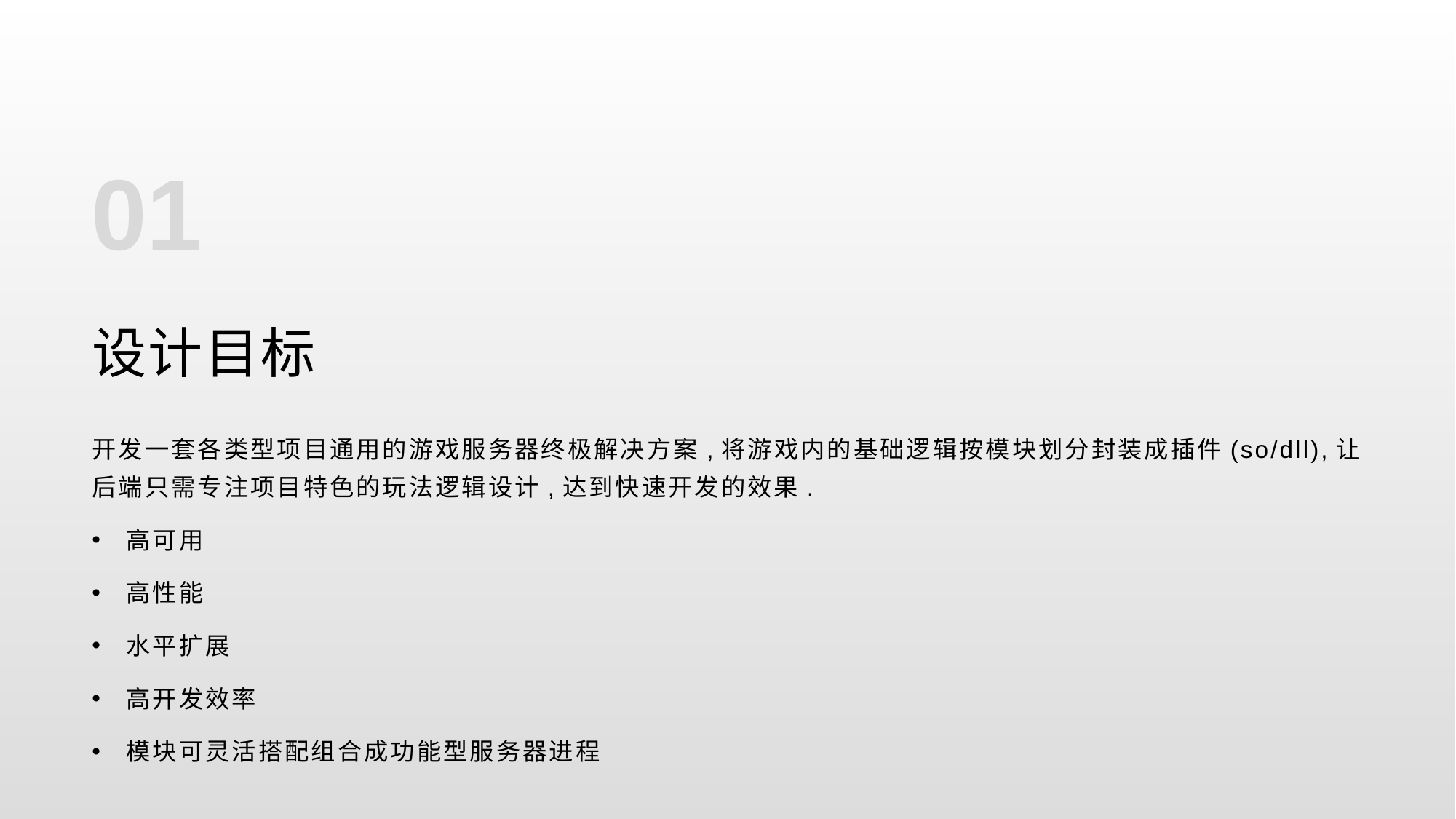

01
# 设计目标
开发一套各类型项目通用的游戏服务器终极解决方案,将游戏内的基础逻辑按模块划分封装成插件(so/dll),让后端只需专注项目特色的玩法逻辑设计,达到快速开发的效果.
高可用
高性能
水平扩展
高开发效率
模块可灵活搭配组合成功能型服务器进程